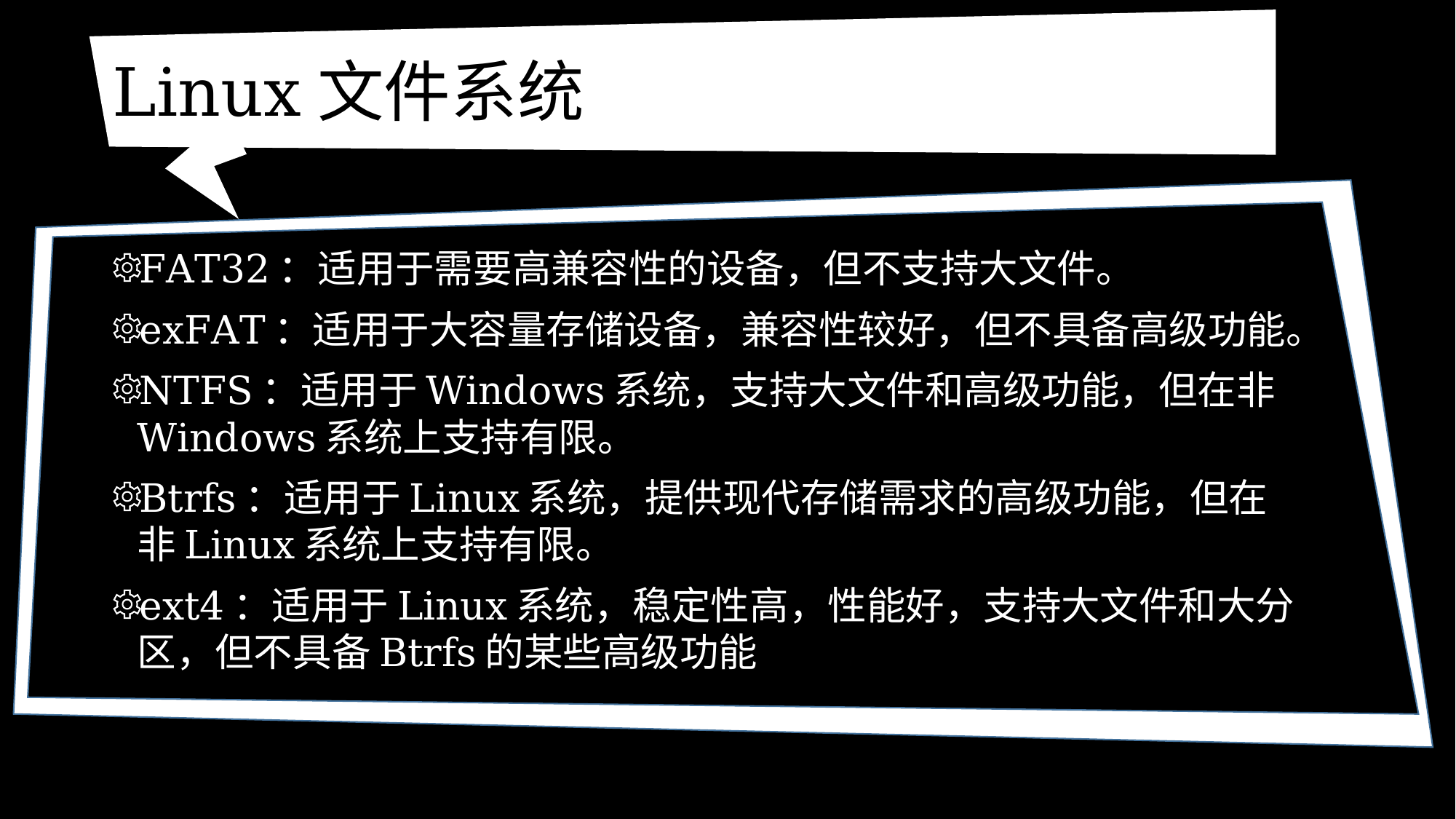

# Linux文件系统
FAT32：适用于需要高兼容性的设备，但不支持大文件。
exFAT：适用于大容量存储设备，兼容性较好，但不具备高级功能。
NTFS：适用于Windows系统，支持大文件和高级功能，但在非Windows系统上支持有限。
Btrfs：适用于Linux系统，提供现代存储需求的高级功能，但在非Linux系统上支持有限。
ext4：适用于Linux系统，稳定性高，性能好，支持大文件和大分区，但不具备Btrfs的某些高级功能